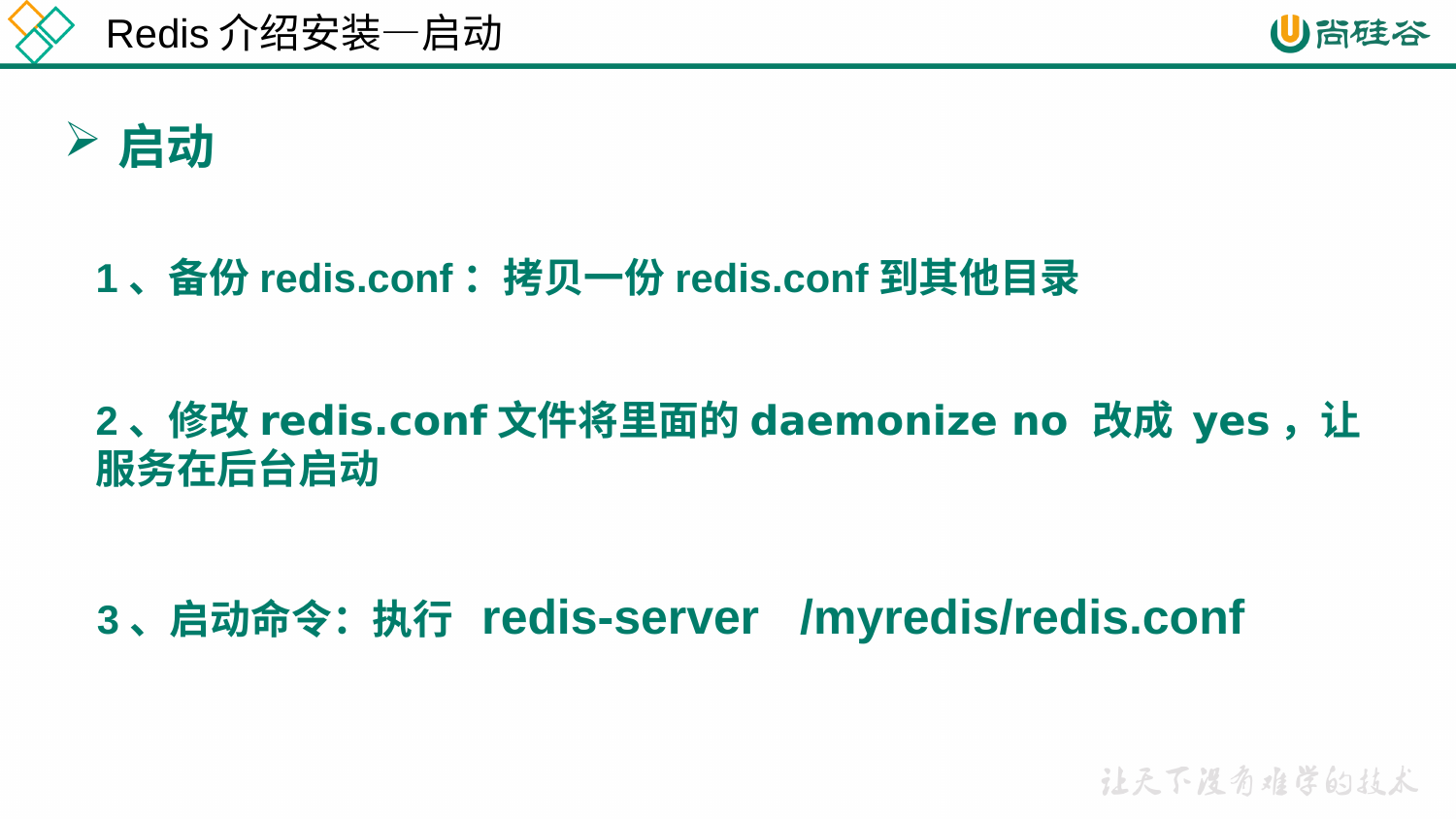

Redis介绍安装—启动
启动
1、备份redis.conf：拷贝一份redis.conf到其他目录
2、修改redis.conf文件将里面的daemonize no 改成 yes，让服务在后台启动
3、启动命令：执行  redis-server   /myredis/redis.conf